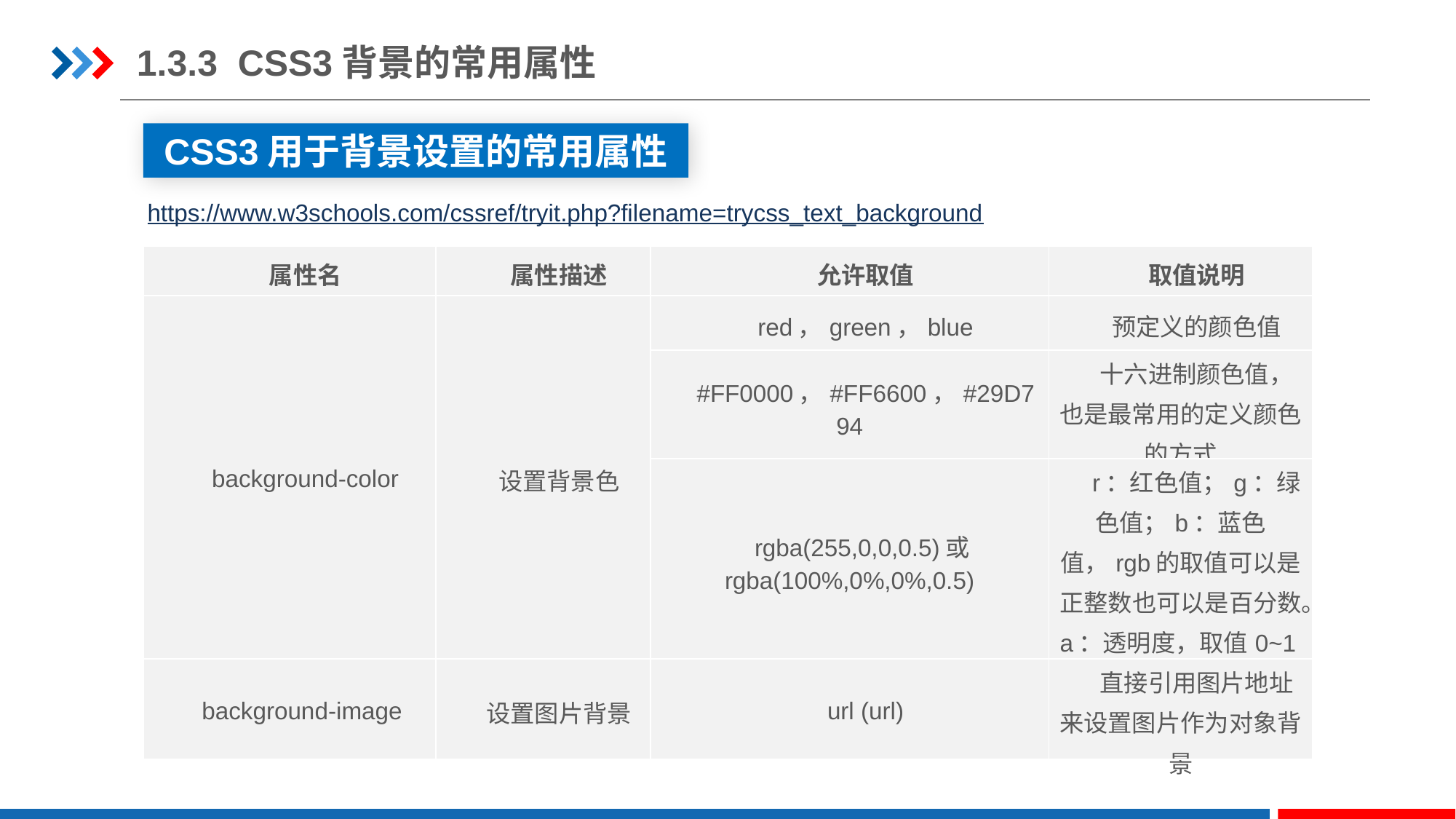

1.3.3  CSS3背景的常用属性
CSS3用于背景设置的常用属性
https://www.w3schools.com/cssref/tryit.php?filename=trycss_text_background
| 属性名 | 属性描述 | 允许取值 | 取值说明 |
| --- | --- | --- | --- |
| background-color | 设置背景色 | red，green，blue | 预定义的颜色值 |
|  |  | #FF0000，#FF6600，#29D794 | 十六进制颜色值，也是最常用的定义颜色的方式 |
|  |  | rgba(255,0,0,0.5)或rgba(100%,0%,0%,0.5) | r：红色值；g：绿色值；b：蓝色值，rgb的取值可以是正整数也可以是百分数。a：透明度，取值0~1之间 |
| background-image | 设置图片背景 | url (url) | 直接引用图片地址来设置图片作为对象背景 |